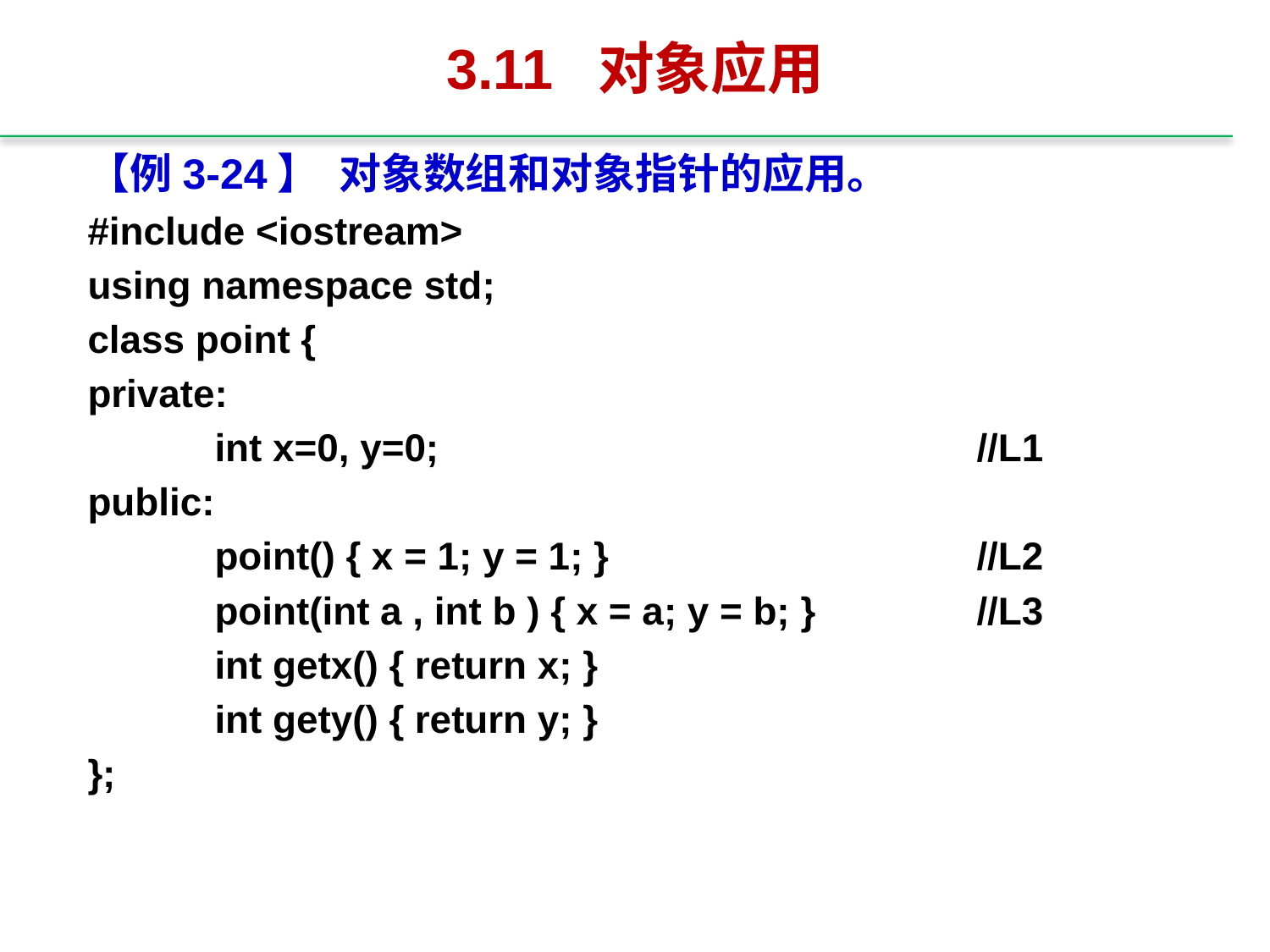

# 3.11  对象应用
【例3-24】  对象数组和对象指针的应用。
#include <iostream>
using namespace std;
class point {
private:
	int x=0, y=0;                                  		//L1
public:
	point() { x = 1; y = 1; }                   	 	//L2
	point(int a , int b ) { x = a; y = b; }           	//L3
	int getx() { return x; }
	int gety() { return y; }
};